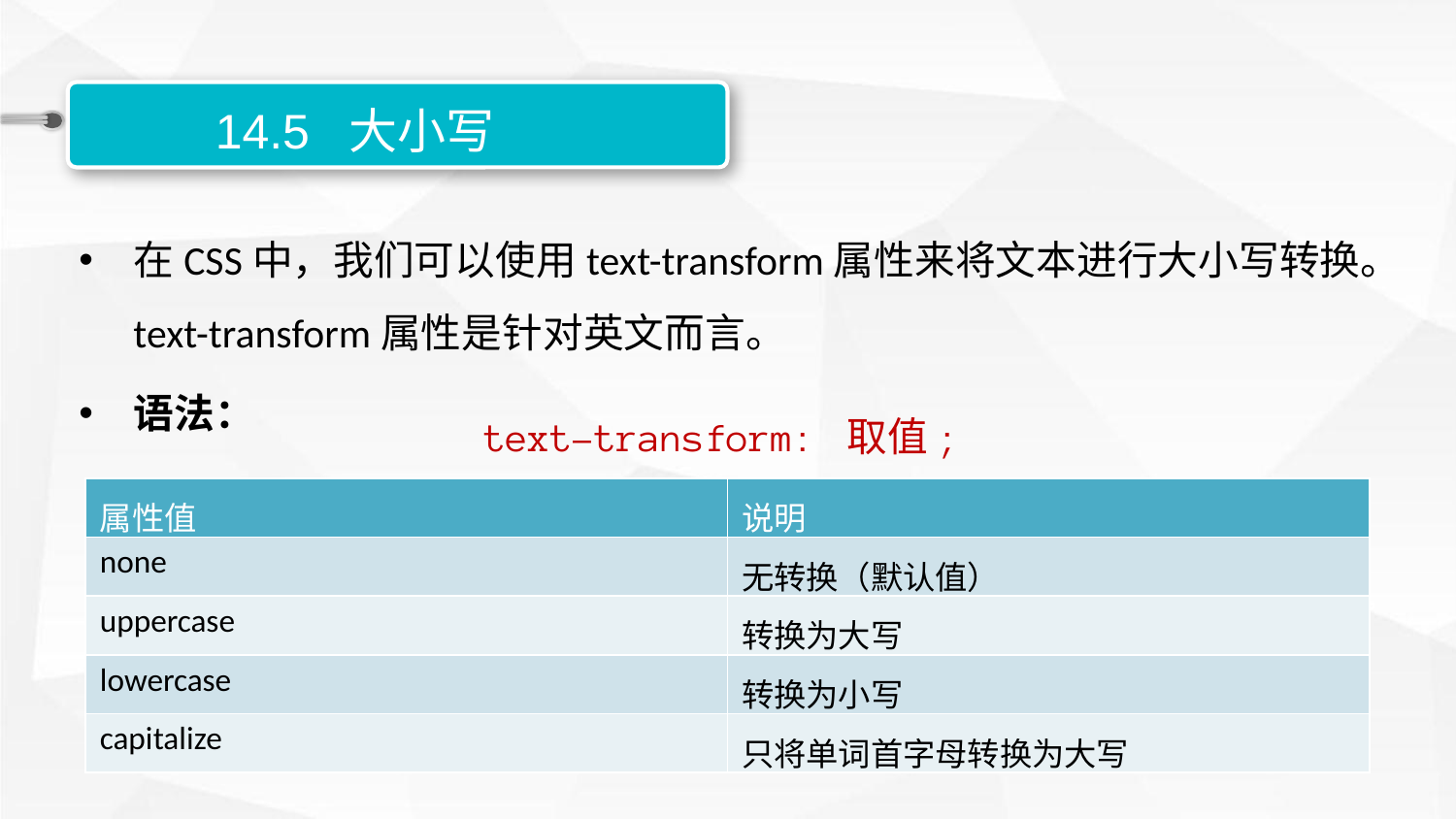

14.5  大小写

在CSS中，我们可以使用text-transform属性来将文本进行大小写转换。text-transform属性是针对英文而言。
语法：
text-transform: 取值;
| 属性值 | 说明 |
| --- | --- |
| none | 无转换（默认值） |
| uppercase | 转换为大写 |
| lowercase | 转换为小写 |
| capitalize | 只将单词首字母转换为大写 |